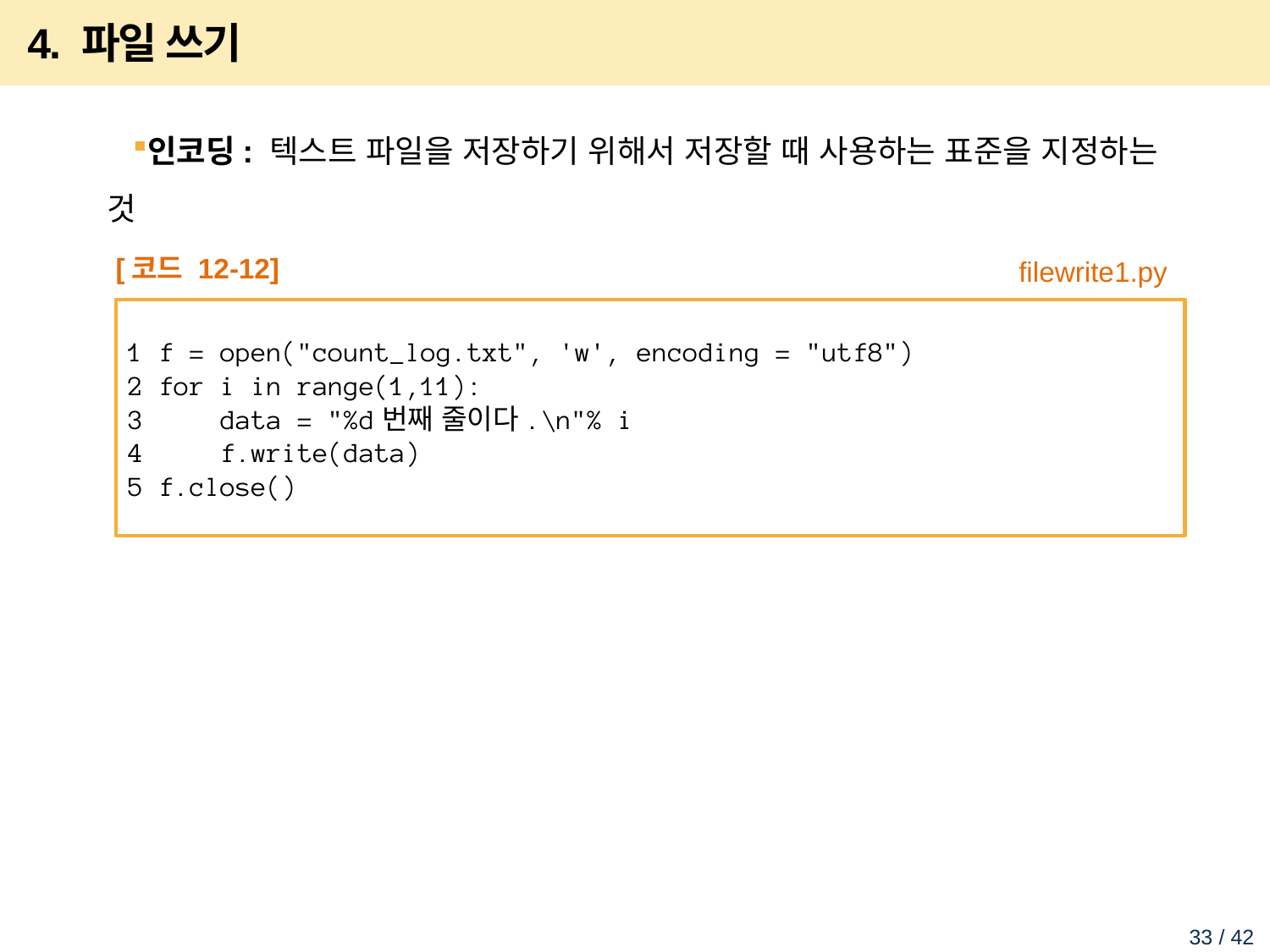

# 4. 파일 쓰기
인코딩: 텍스트 파일을 저장하기 위해서 저장할 때 사용하는 표준을 지정하는 것
[코드 12-12]
1 f = open("count_log.txt", 'w', encoding = "utf8")
2 for i in range(1,11):
3     data = "%d번째 줄이다.\n"% i
4     f.write(data)
5 f.close()
filewrite1.py